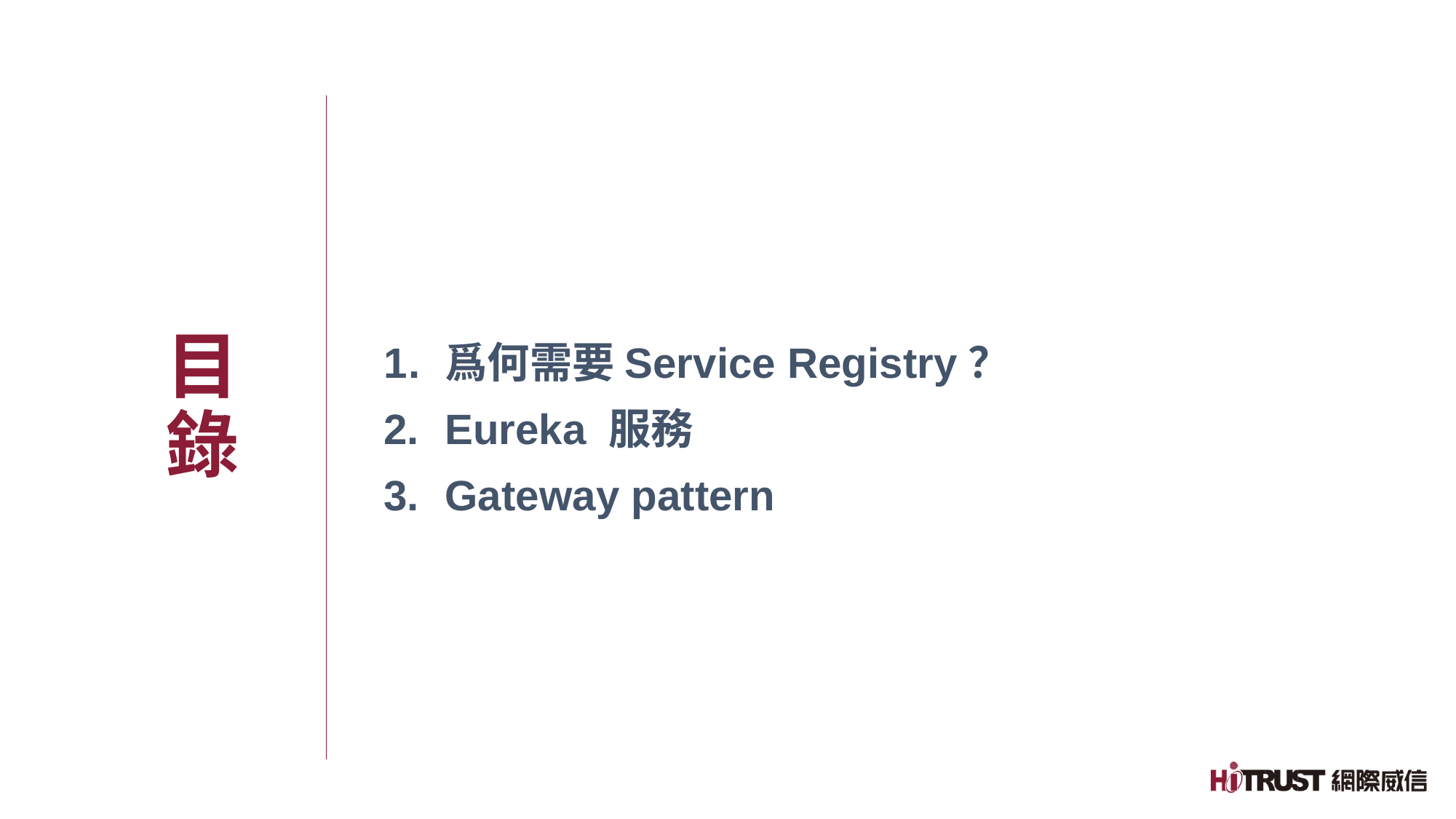

爲何需要Service Registry？
Eureka 服務
Gateway pattern
# 目錄